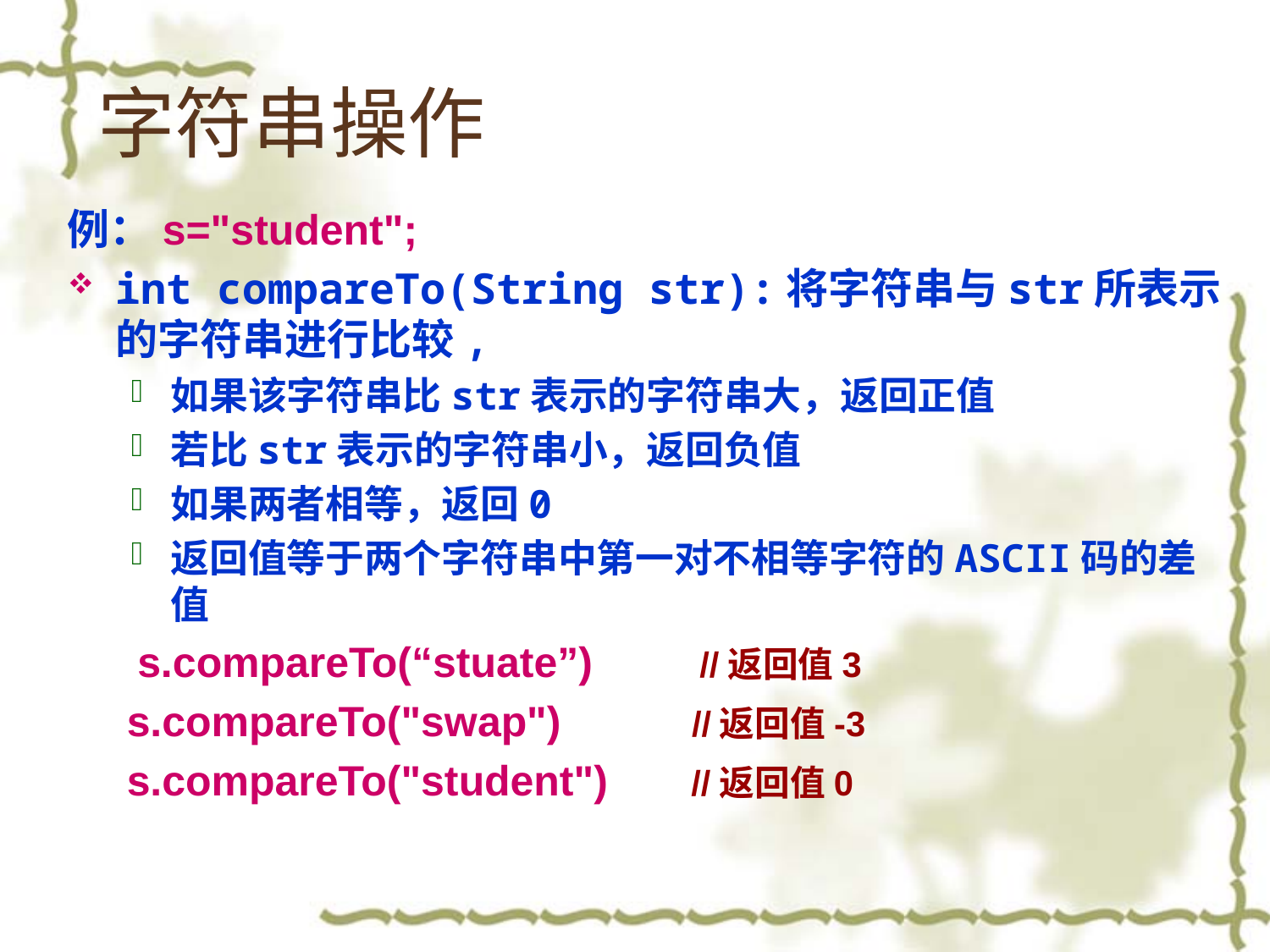

# 字符串操作
例：s="student";
int compareTo(String str):将字符串与str所表示的字符串进行比较,
如果该字符串比str表示的字符串大，返回正值
若比str表示的字符串小，返回负值
如果两者相等，返回0
返回值等于两个字符串中第一对不相等字符的ASCII码的差值
   s.compareTo(“stuate”)         //返回值3
     s.compareTo("swap")           //返回值-3
     s.compareTo("student")       //返回值0